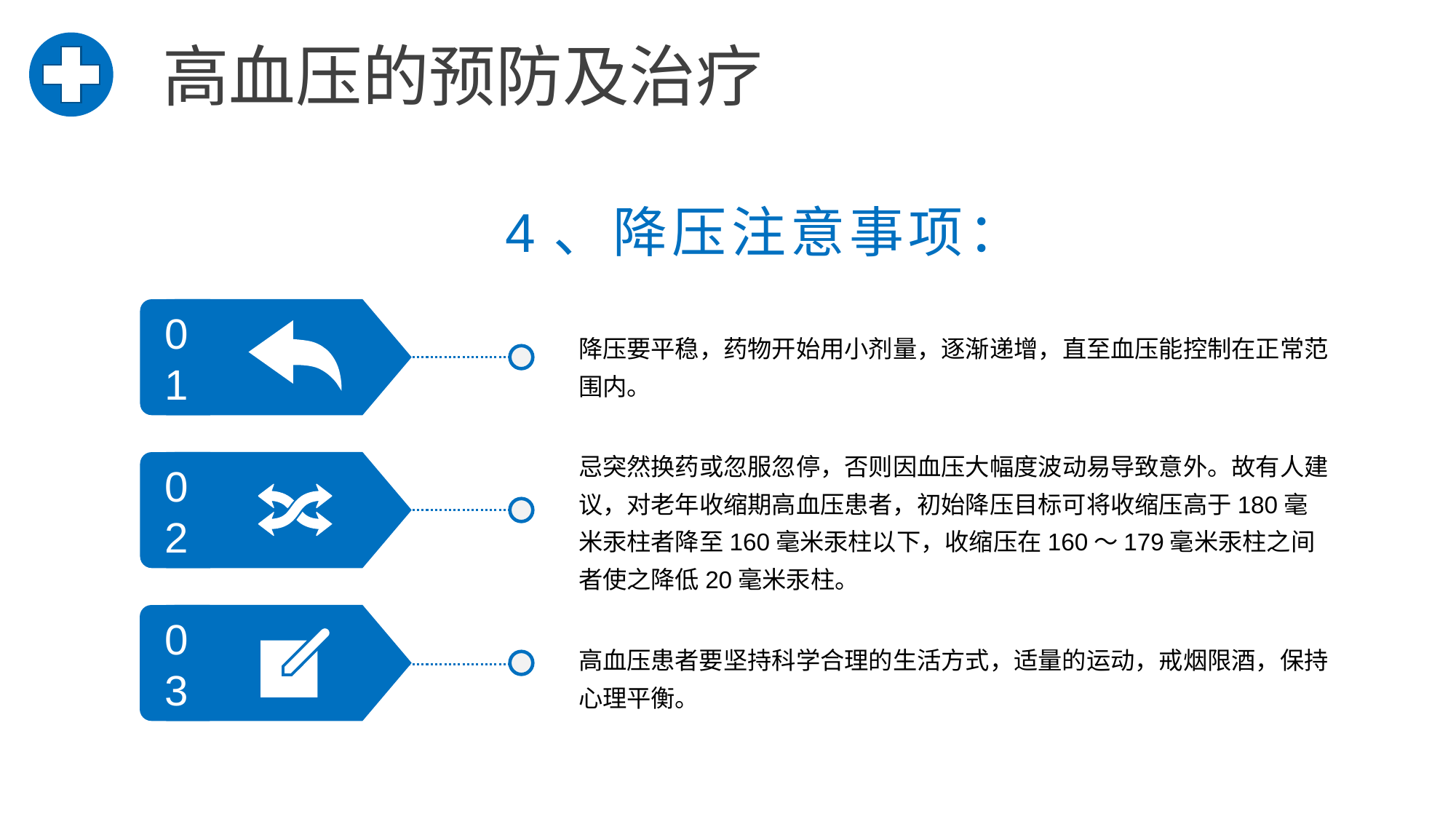

高血压的预防及治疗
 4、降压注意事项：

01

降压要平稳，药物开始用小剂量，逐渐递增，直至血压能控制在正常范围内。

忌突然换药或忽服忽停，否则因血压大幅度波动易导致意外。故有人建议，对老年收缩期高血压患者，初始降压目标可将收缩压高于180毫米汞柱者降至160毫米汞柱以下，收缩压在160～179毫米汞柱之间者使之降低20毫米汞柱。

02

03

高血压患者要坚持科学合理的生活方式，适量的运动，戒烟限酒，保持心理平衡。